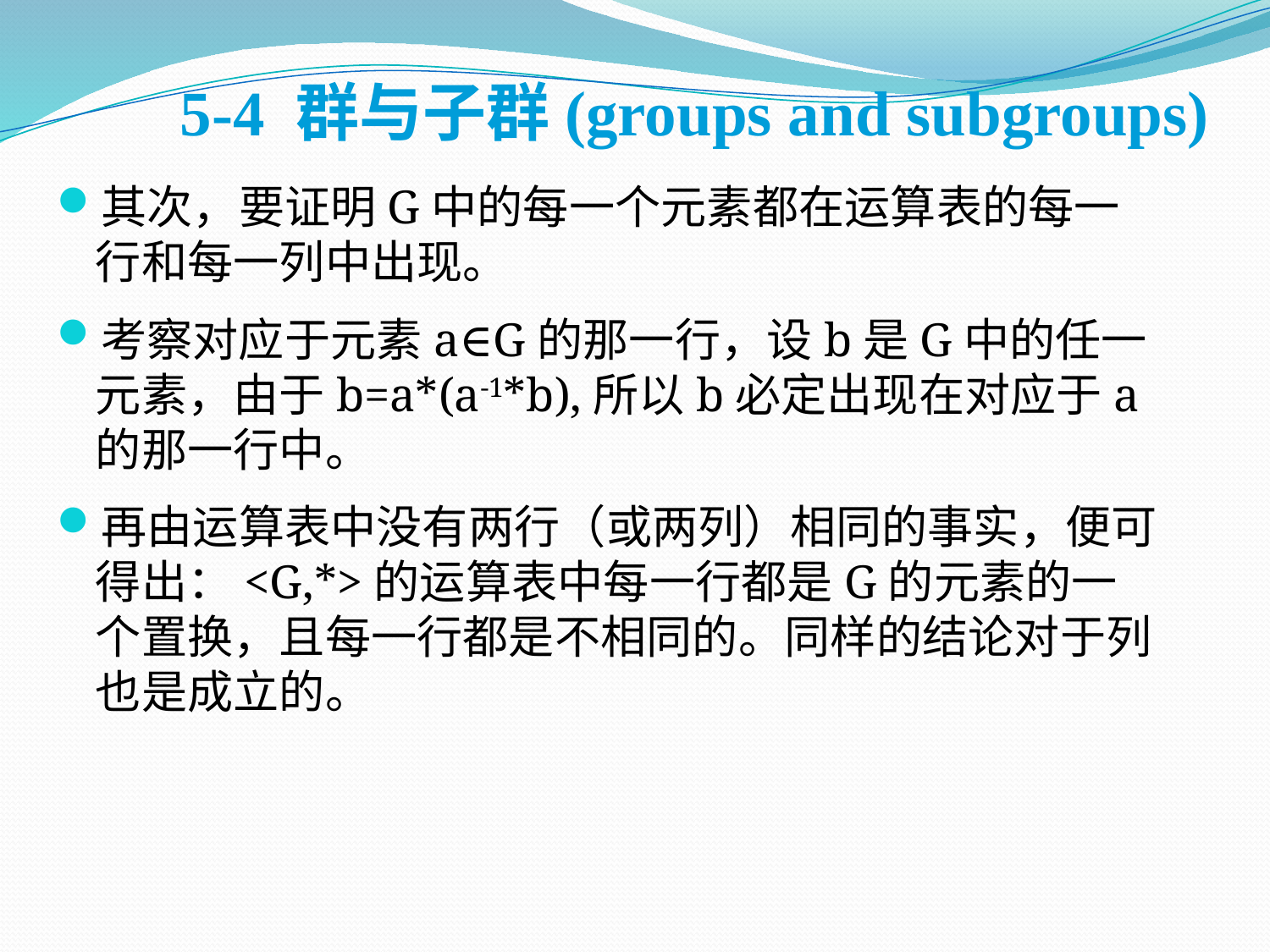

5-4 群与子群(groups and subgroups)
其次，要证明G中的每一个元素都在运算表的每一行和每一列中出现。
考察对应于元素a∈G的那一行，设b是G中的任一元素，由于b=a*(a-1*b),所以b必定出现在对应于a的那一行中。
再由运算表中没有两行（或两列）相同的事实，便可得出：<G,*>的运算表中每一行都是G的元素的一个置换，且每一行都是不相同的。同样的结论对于列也是成立的。